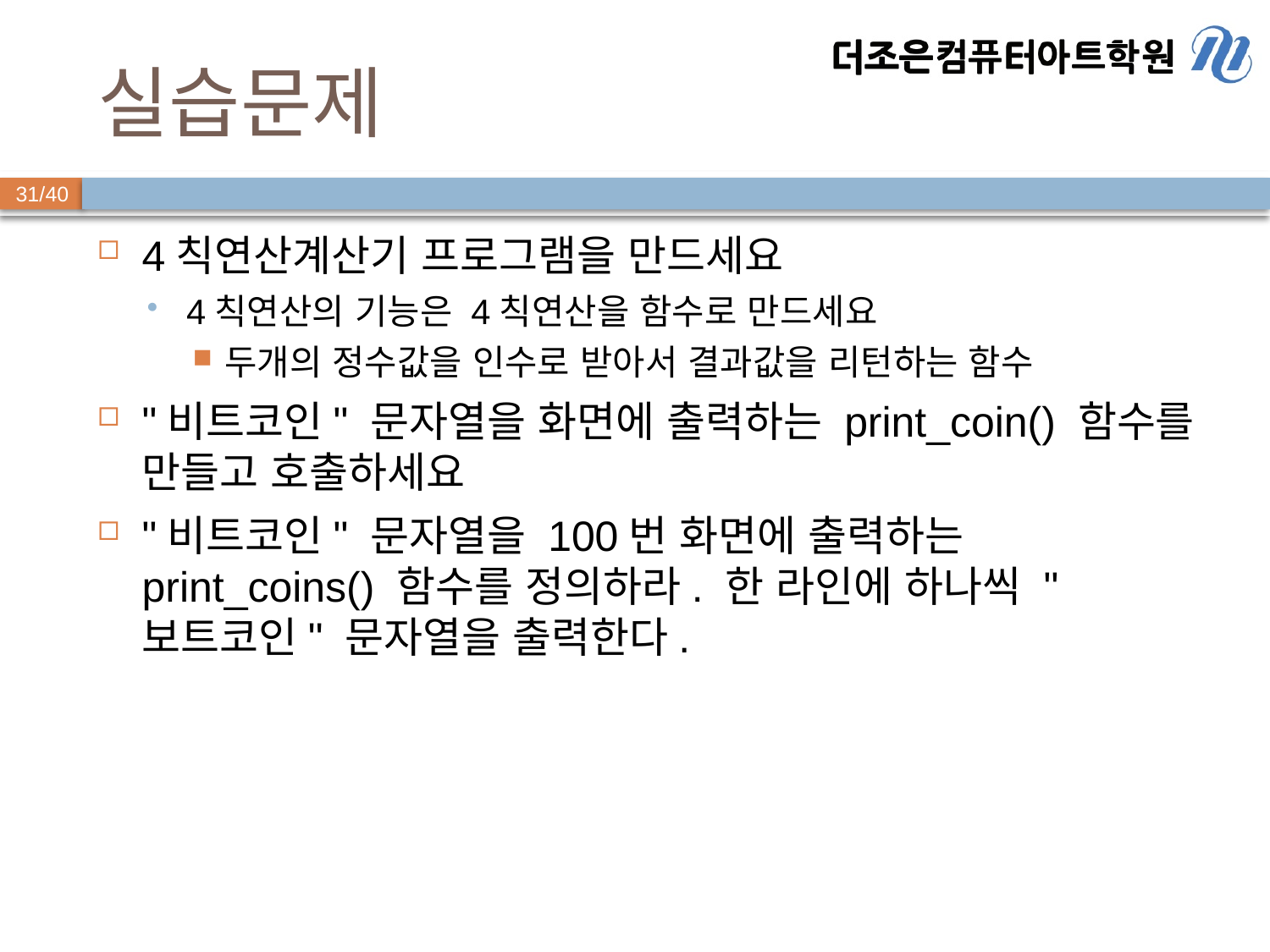

# 실습문제
4칙연산계산기 프로그램을 만드세요
4칙연산의 기능은 4칙연산을 함수로 만드세요
두개의 정수값을 인수로 받아서 결과값을 리턴하는 함수
"비트코인" 문자열을 화면에 출력하는 print_coin() 함수를 만들고 호출하세요
"비트코인" 문자열을 100번 화면에 출력하는 print_coins() 함수를 정의하라. 한 라인에 하나씩 "보트코인" 문자열을 출력한다.